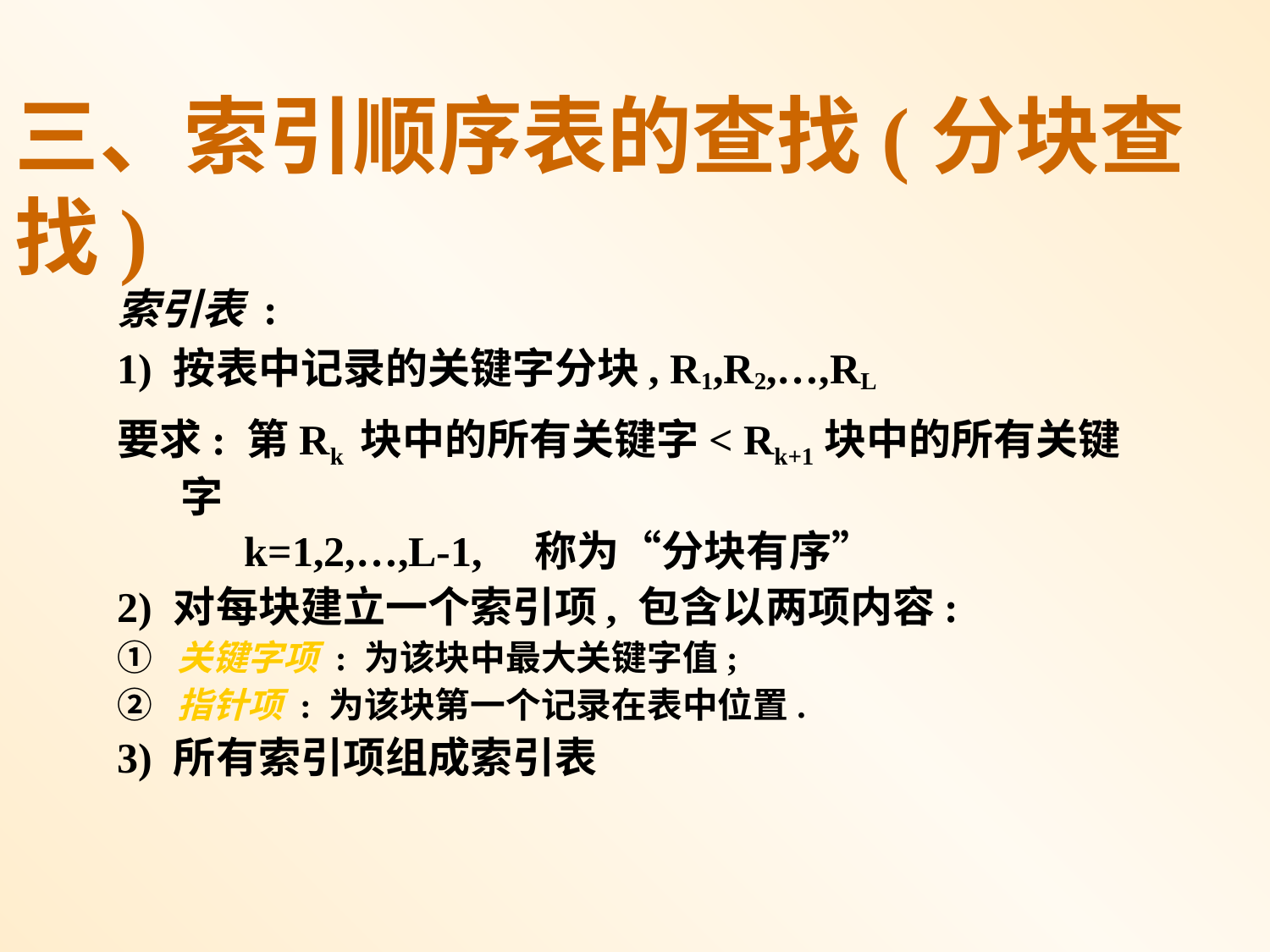

三、索引顺序表的查找(分块查找)
索引表 :
1) 按表中记录的关键字分块, R1,R2,…,RL
要求: 第Rk 块中的所有关键字< Rk+1块中的所有关键字
            k=1,2,…,L-1,    称为“分块有序”
2) 对每块建立一个索引项, 包含以两项内容:
①  关键字项 : 为该块中最大关键字值;
②  指针项 : 为该块第一个记录在表中位置.
3) 所有索引项组成索引表